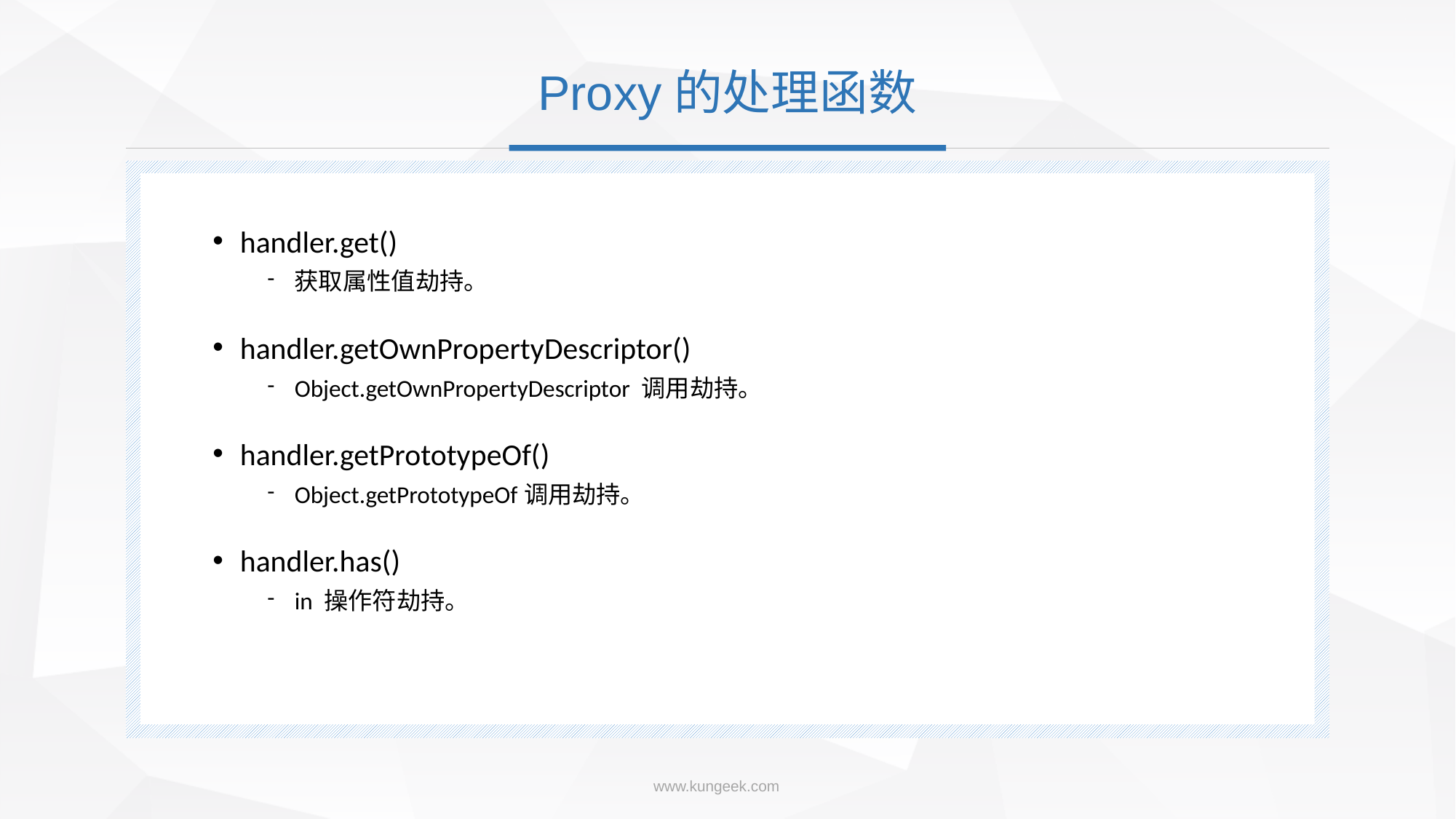

# Proxy的处理函数
handler.get()
获取属性值劫持。
handler.getOwnPropertyDescriptor()
Object.getOwnPropertyDescriptor 调用劫持。
handler.getPrototypeOf()
Object.getPrototypeOf调用劫持。
handler.has()
in 操作符劫持。